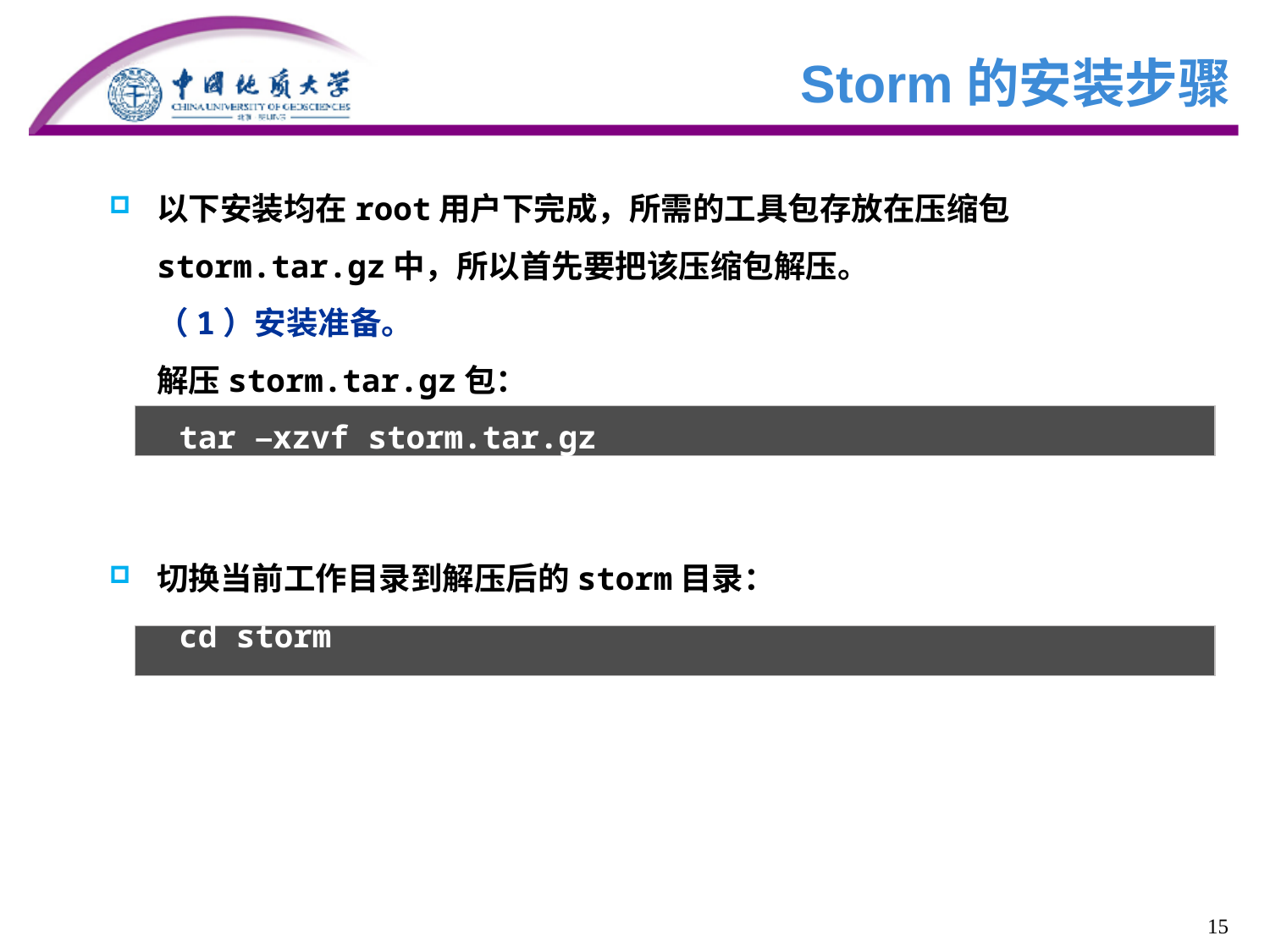

# Storm的安装步骤
以下安装均在root用户下完成，所需的工具包存放在压缩包storm.tar.gz中，所以首先要把该压缩包解压。
（1）安装准备。
解压storm.tar.gz包：
  tar –xzvf storm.tar.gz
切换当前工作目录到解压后的storm目录：
  cd storm